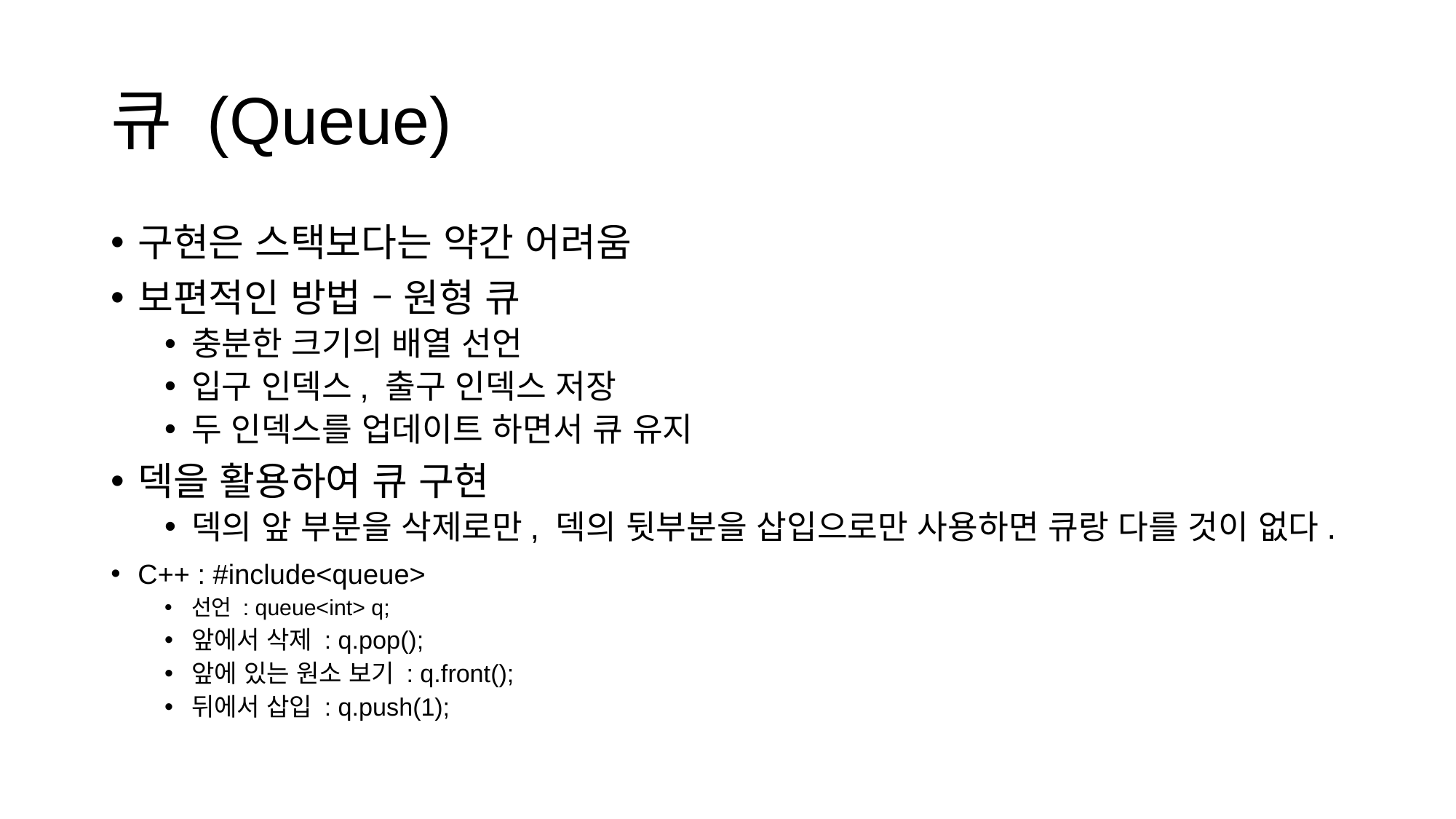

# 큐 (Queue)
구현은 스택보다는 약간 어려움
보편적인 방법 – 원형 큐
충분한 크기의 배열 선언
입구 인덱스, 출구 인덱스 저장
두 인덱스를 업데이트 하면서 큐 유지
덱을 활용하여 큐 구현
덱의 앞 부분을 삭제로만, 덱의 뒷부분을 삽입으로만 사용하면 큐랑 다를 것이 없다.
C++ : #include<queue>
선언 : queue<int> q;
앞에서 삭제 : q.pop();
앞에 있는 원소 보기 : q.front();
뒤에서 삽입 : q.push(1);